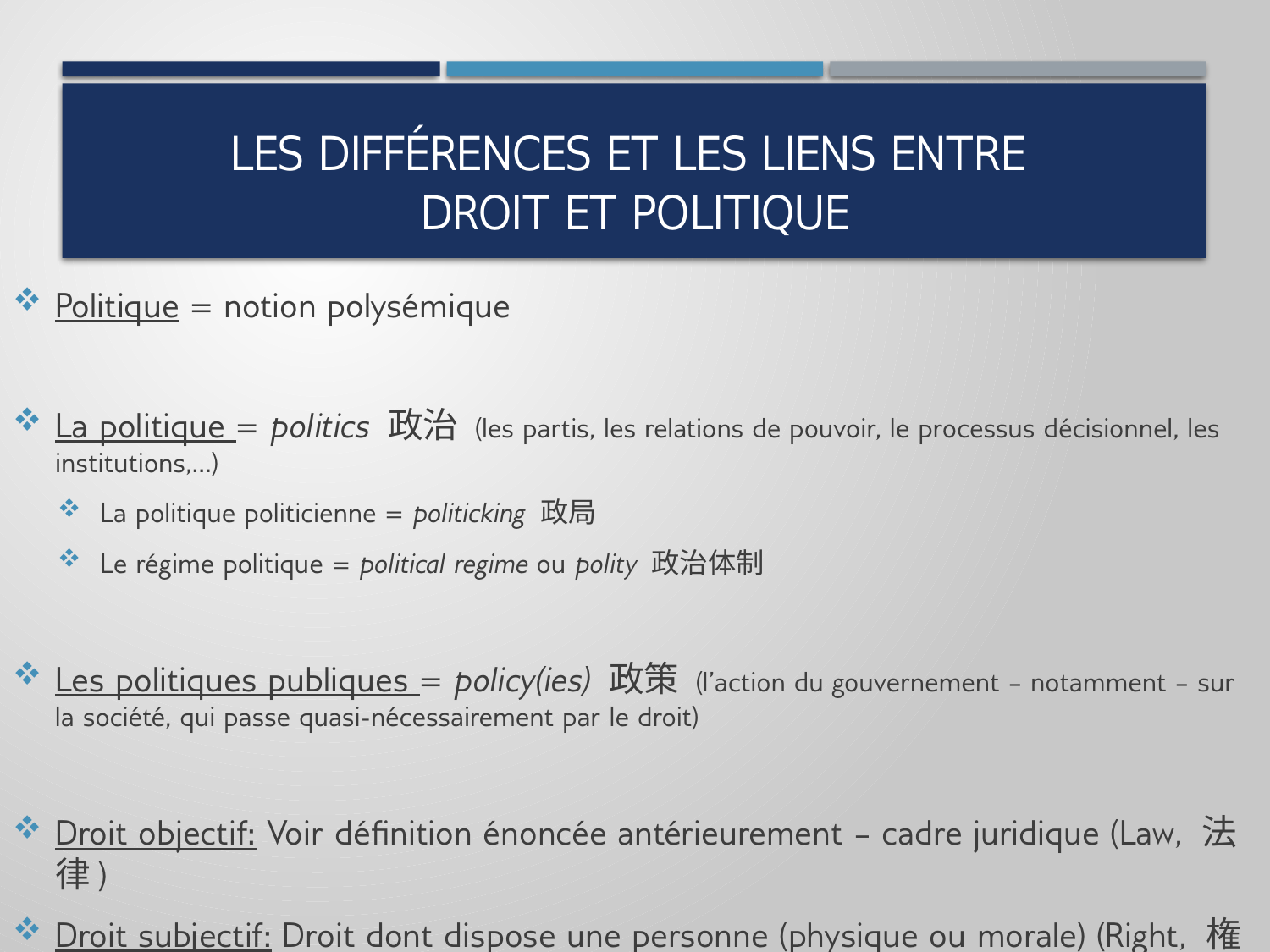

# Les différences et les liens entre Droit et politique
Politique = notion polysémique

La politique = politics 政治 (les partis, les relations de pouvoir, le processus décisionnel, les institutions,…)
La politique politicienne = politicking 政局
Le régime politique = political regime ou polity 政治体制

Les politiques publiques = policy(ies) 政策 (l’action du gouvernement – notamment – sur la société, qui passe quasi-nécessairement par le droit)

Droit objectif: Voir définition énoncée antérieurement – cadre juridique (Law, 法律)
Droit subjectif: Droit dont dispose une personne (physique ou morale) (Right, 権利)